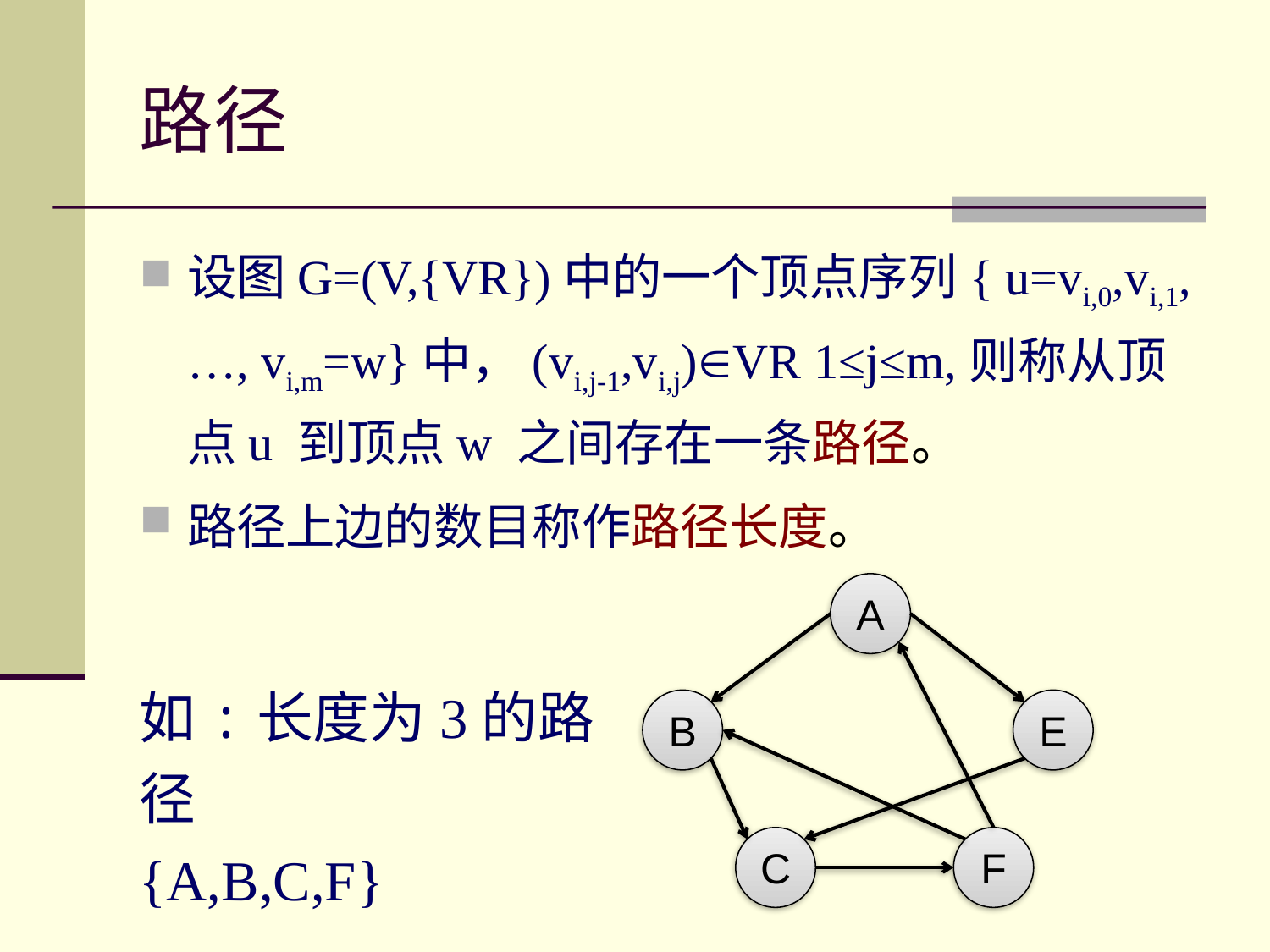

# 路径
设图G=(V,{VR})中的一个顶点序列{ u=vi,0,vi,1, …, vi,m=w}中，(vi,j-1,vi,j)∈VR 1≤j≤m,则称从顶点u 到顶点w 之间存在一条路径。
路径上边的数目称作路径长度。

A
B
E
C
F
如:长度为3的路径
{A,B,C,F}